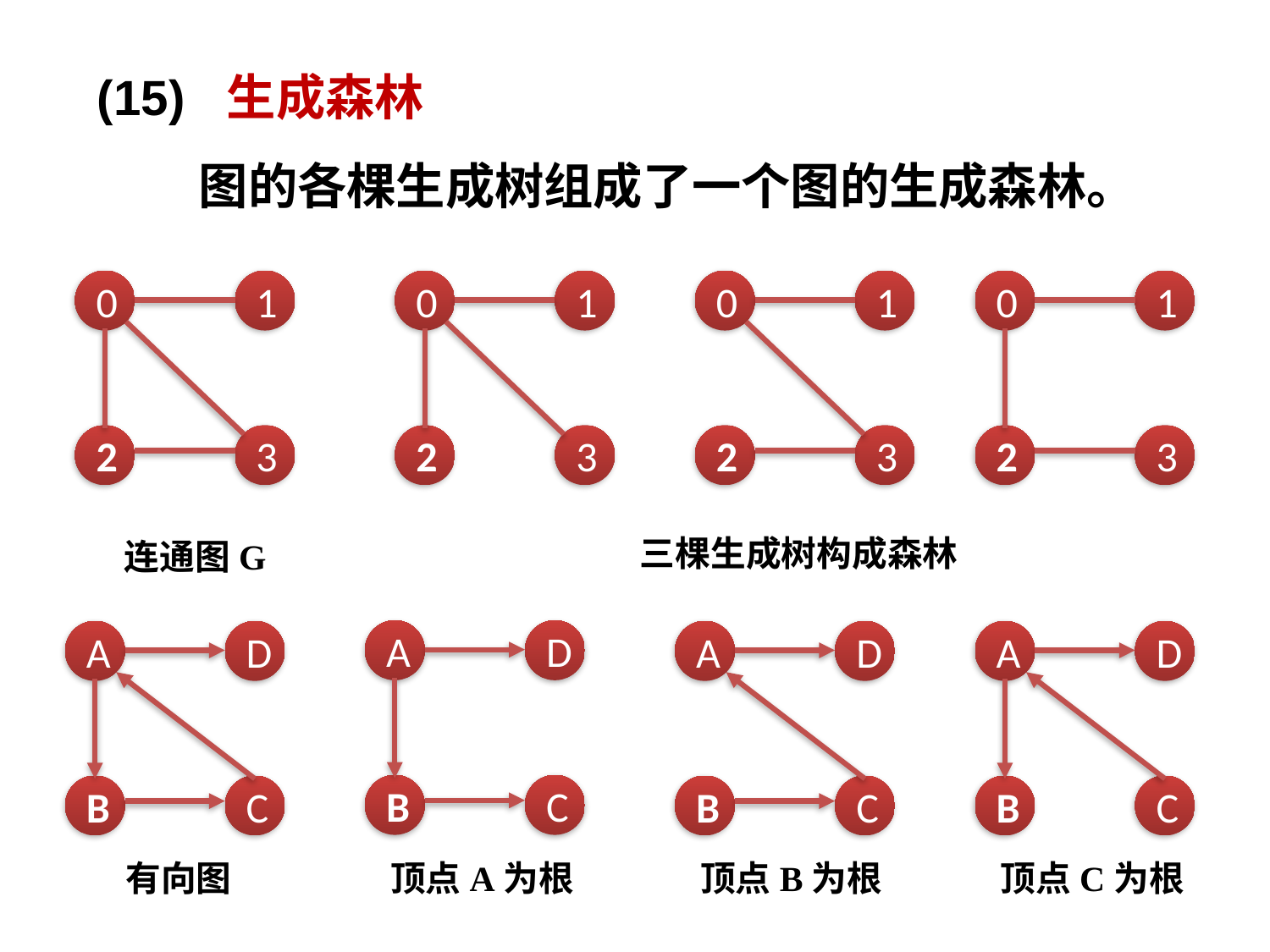

(15) 生成森林
        图的各棵生成树组成了一个图的生成森林。
0
1
2
3
0
1
2
3
0
1
2
3
0
1
2
3
三棵生成树构成森林
连通图G
A
D
B
C
A
D
B
C
A
D
B
C
A
D
B
C
有向图
顶点A为根
顶点B为根
顶点C为根